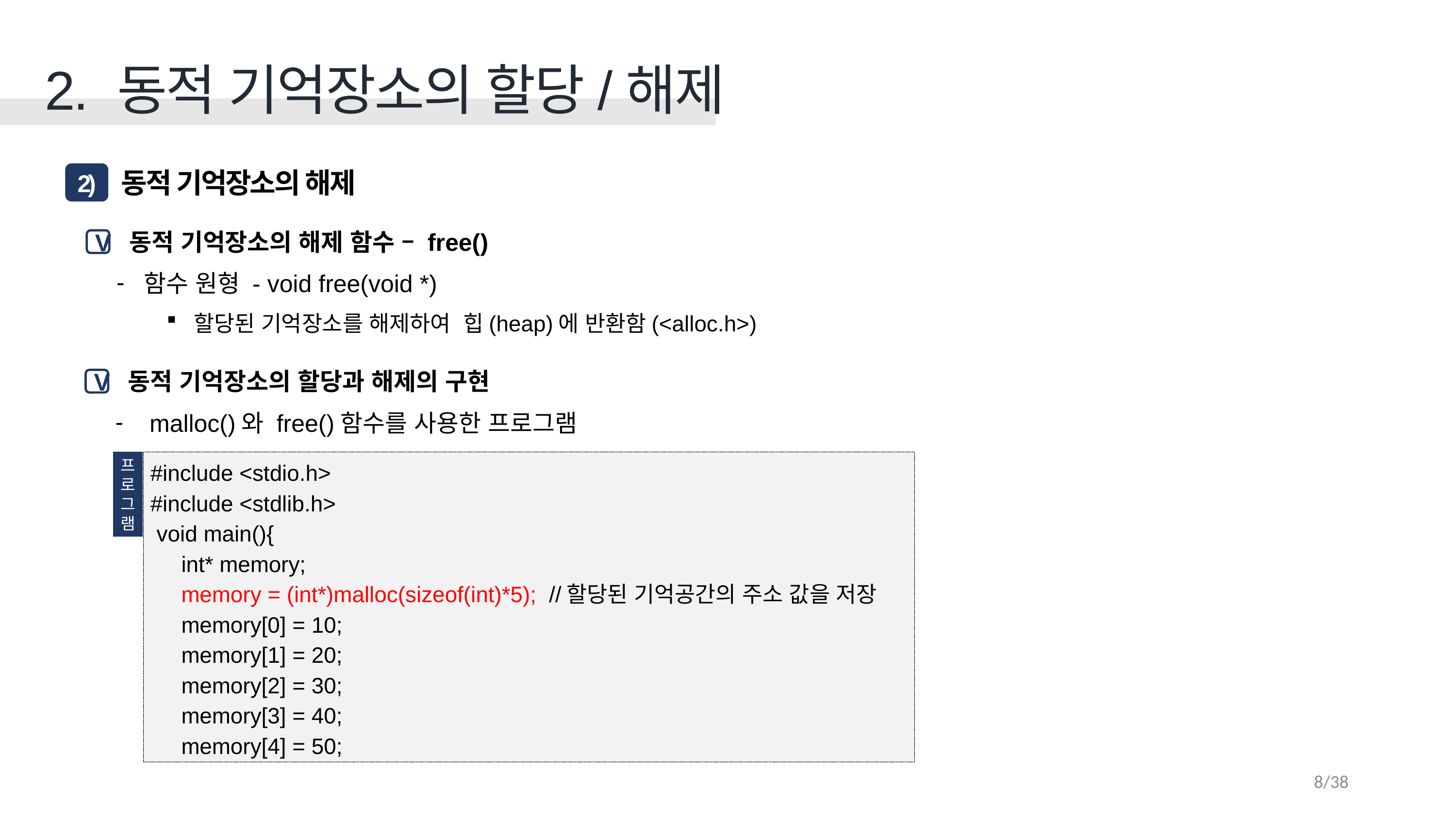

2. 동적 기억장소의 할당/해제

 동적 기억장소의 해제

2)
 동적 기억장소의 해제 함수 – free()

함수 원형 - void free(void *)

할당된 기억장소를 해제하여  힙(heap)에 반환함(<alloc.h>)
V
 동적 기억장소의 할당과 해제의 구현

 malloc()와 free()함수를 사용한 프로그램

V
프
로
그
램
#include <stdio.h>
#include <stdlib.h>
 void main(){
     int* memory;
     memory = (int*)malloc(sizeof(int)*5);  //할당된 기억공간의 주소 값을 저장
     memory[0] = 10;
     memory[1] = 20;
     memory[2] = 30;
     memory[3] = 40;
     memory[4] = 50;
8/38